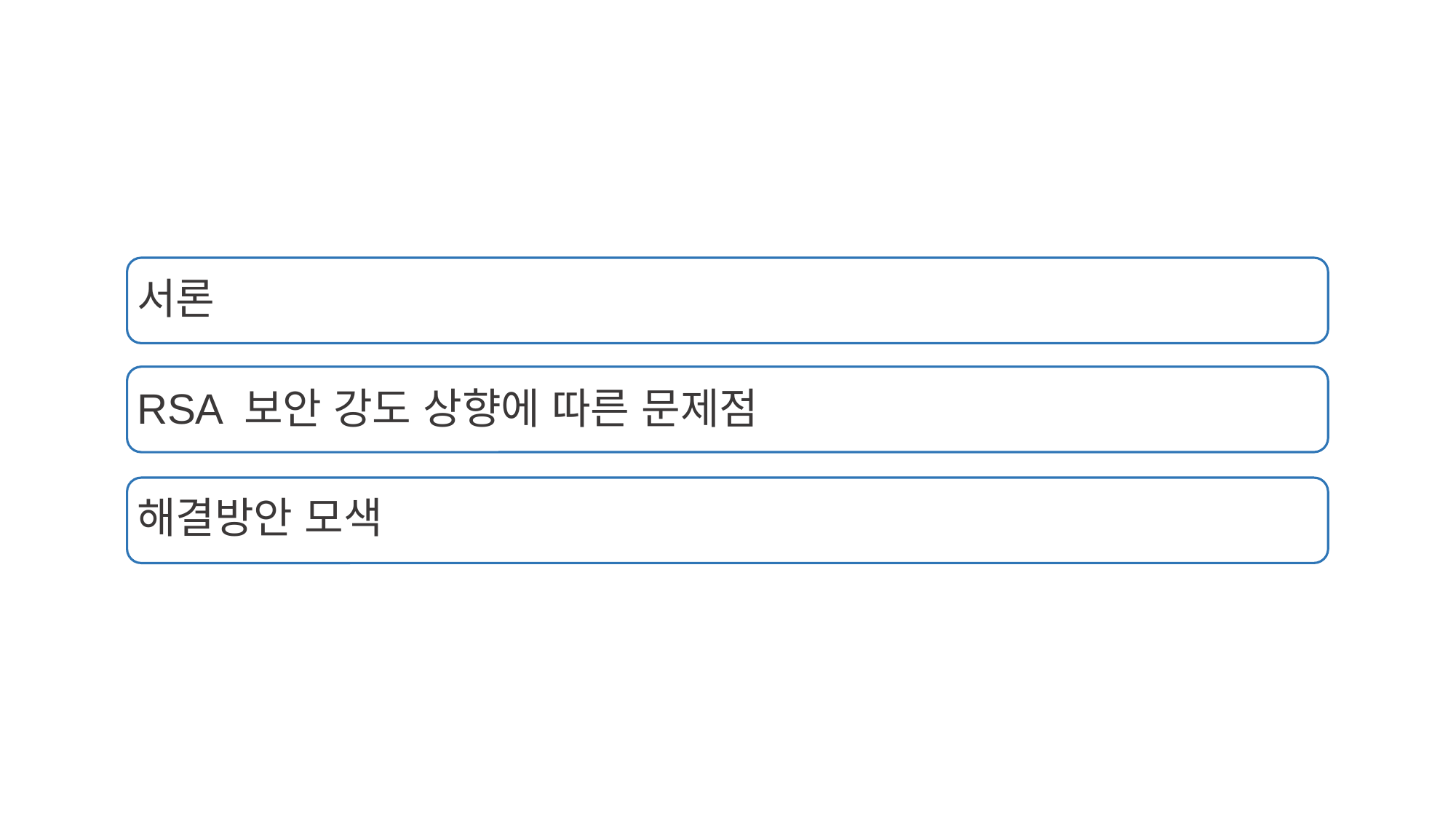

서론
RSA 보안 강도 상향에 따른 문제점
해결방안 모색